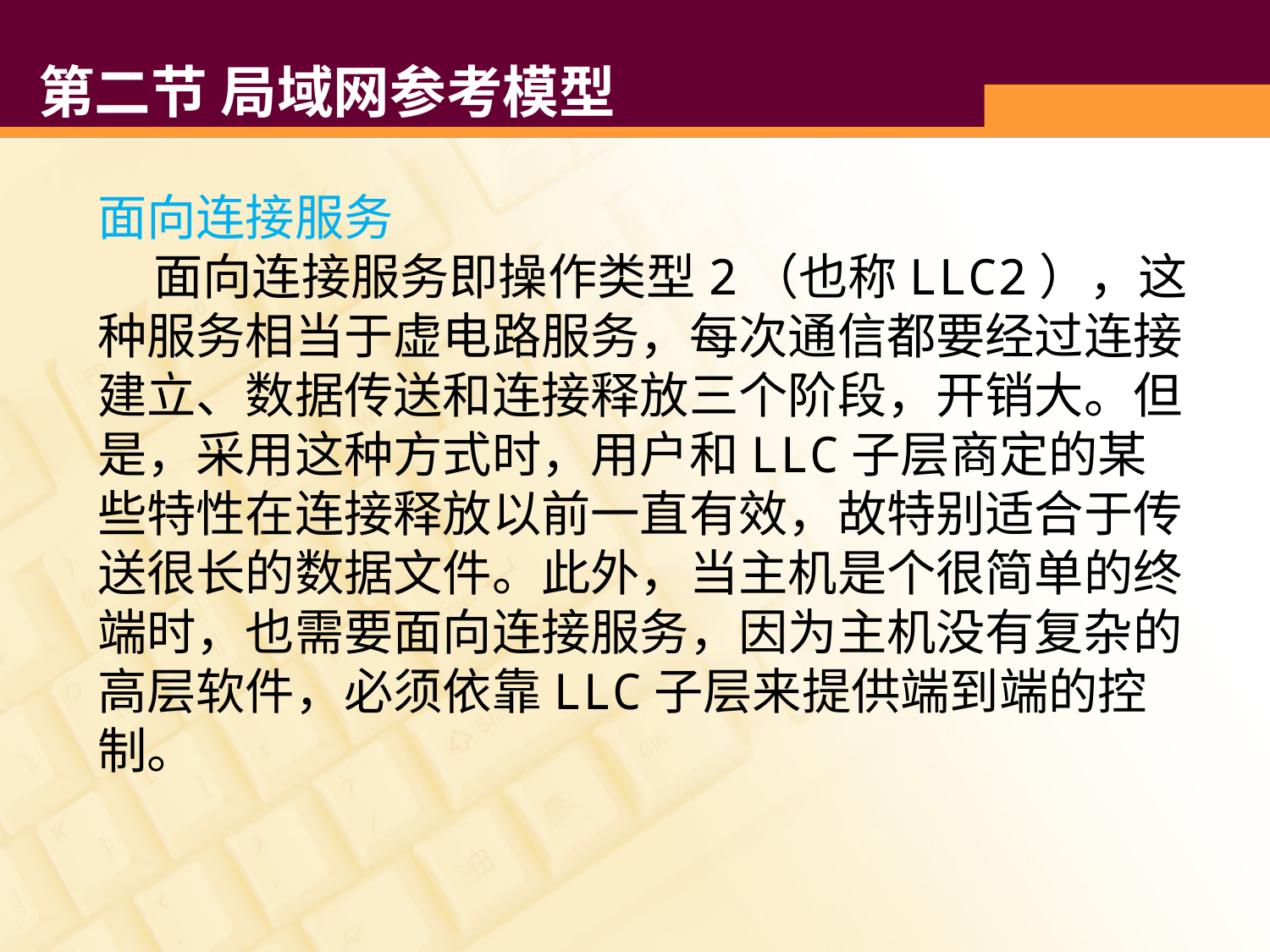

# 第二节 局域网参考模型
面向连接服务
    面向连接服务即操作类型2（也称LLC2），这种服务相当于虚电路服务，每次通信都要经过连接建立、数据传送和连接释放三个阶段，开销大。但是，采用这种方式时，用户和LLC子层商定的某些特性在连接释放以前一直有效，故特别适合于传送很长的数据文件。此外，当主机是个很简单的终端时，也需要面向连接服务，因为主机没有复杂的高层软件，必须依靠LLC子层来提供端到端的控制。